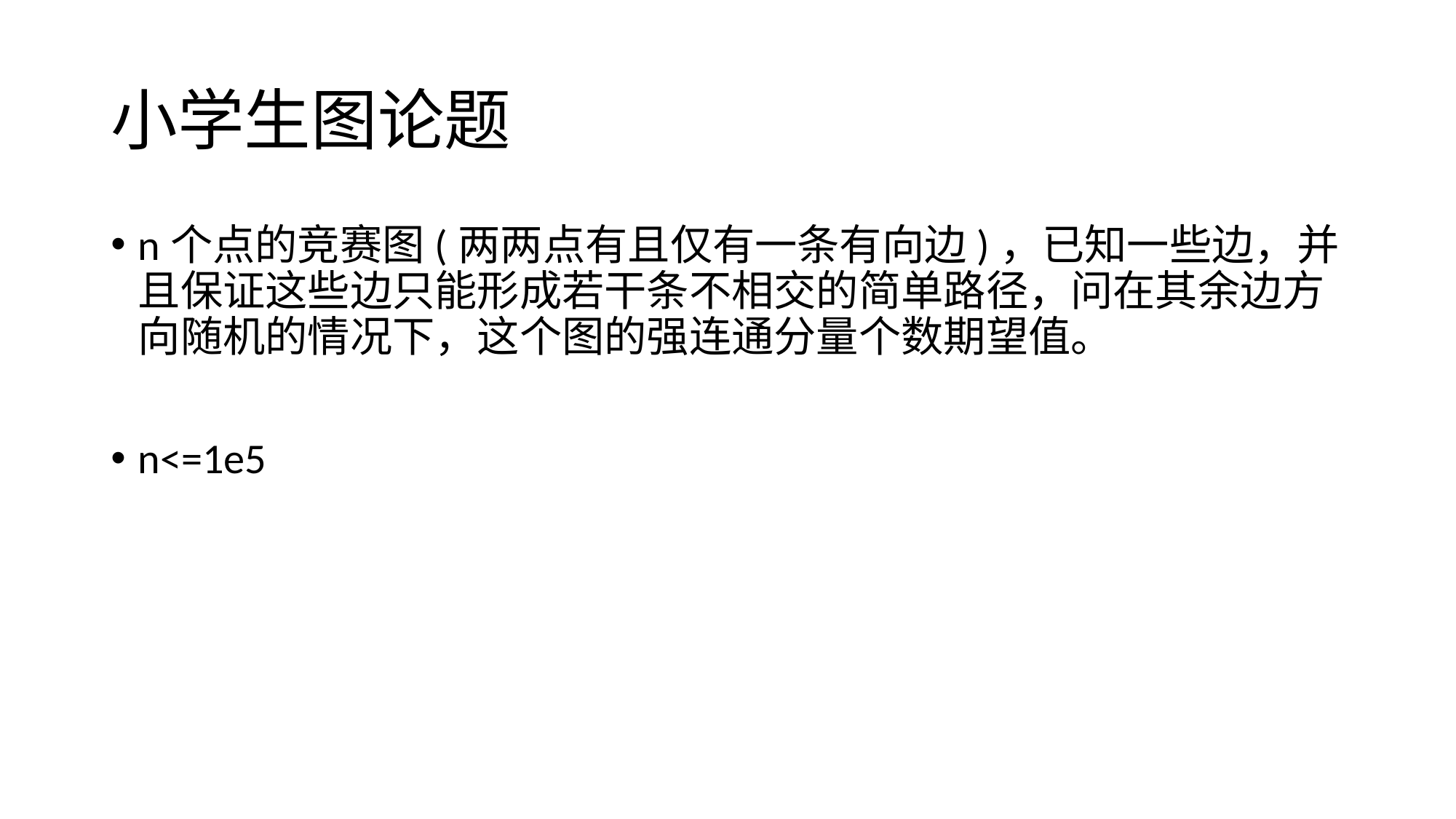

# 小学生图论题
n个点的竞赛图(两两点有且仅有一条有向边)，已知一些边，并且保证这些边只能形成若干条不相交的简单路径，问在其余边方向随机的情况下，这个图的强连通分量个数期望值。

n<=1e5